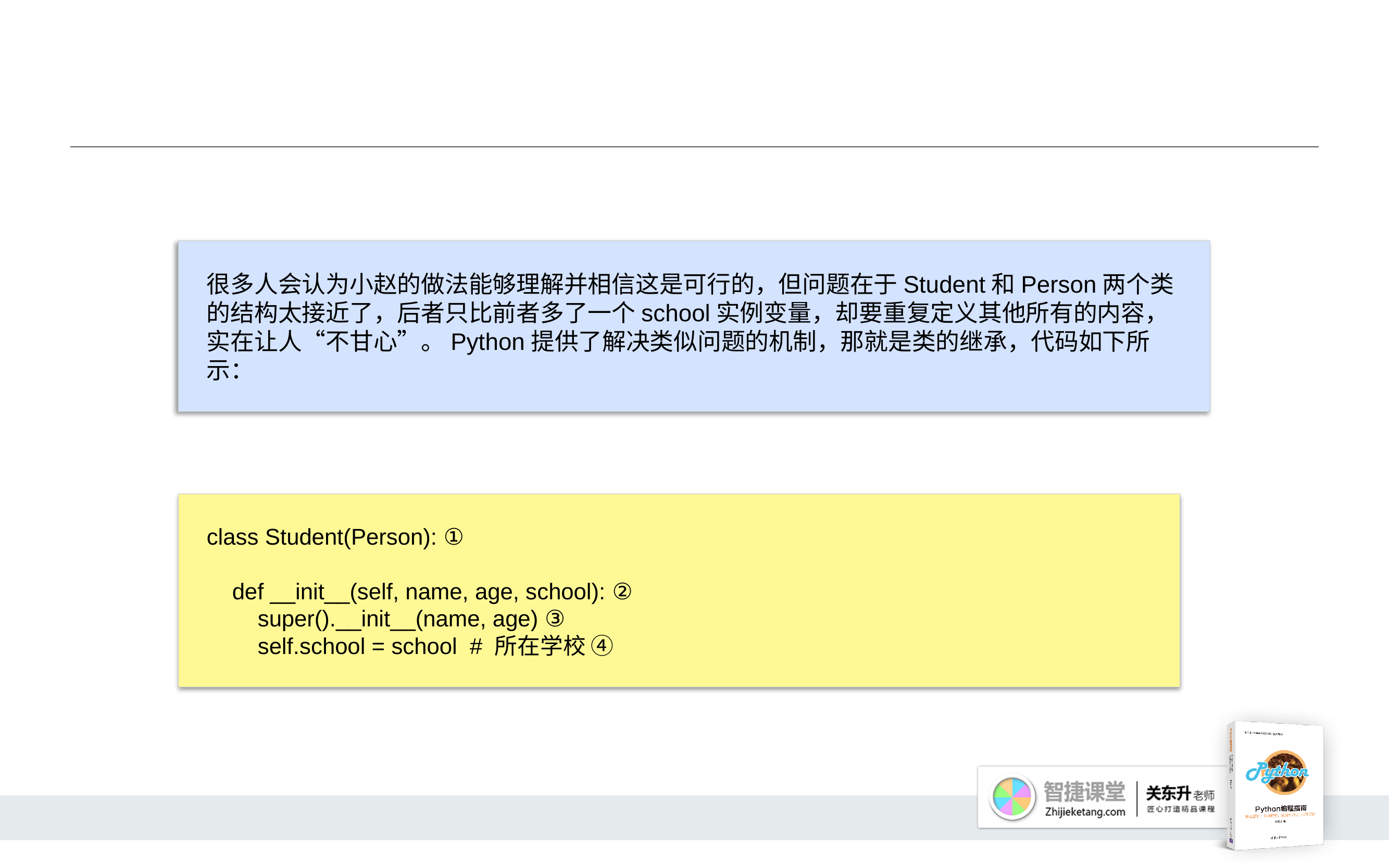

#
很多人会认为小赵的做法能够理解并相信这是可行的，但问题在于Student和Person两个类的结构太接近了，后者只比前者多了一个school实例变量，却要重复定义其他所有的内容，实在让人“不甘心”。Python提供了解决类似问题的机制，那就是类的继承，代码如下所示：
class Student(Person): ①

    def __init__(self, name, age, school): ②
        super().__init__(name, age) ③
        self.school = school  # 所在学校 ④